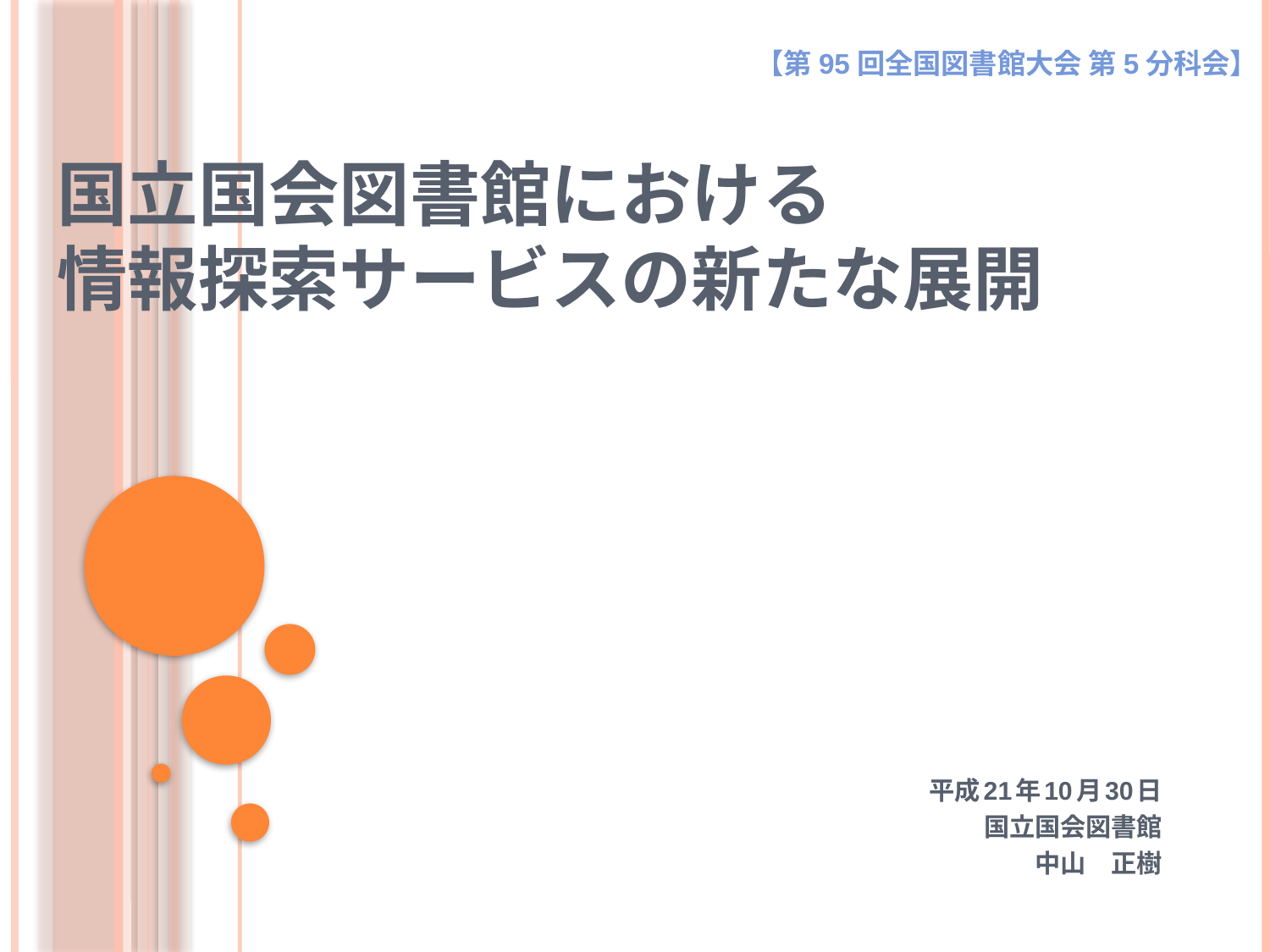

【第95回全国図書館大会 第5分科会】
# 国立国会図書館における 情報探索サービスの新たな展開

平成21年10月30日
国立国会図書館
中山　正樹